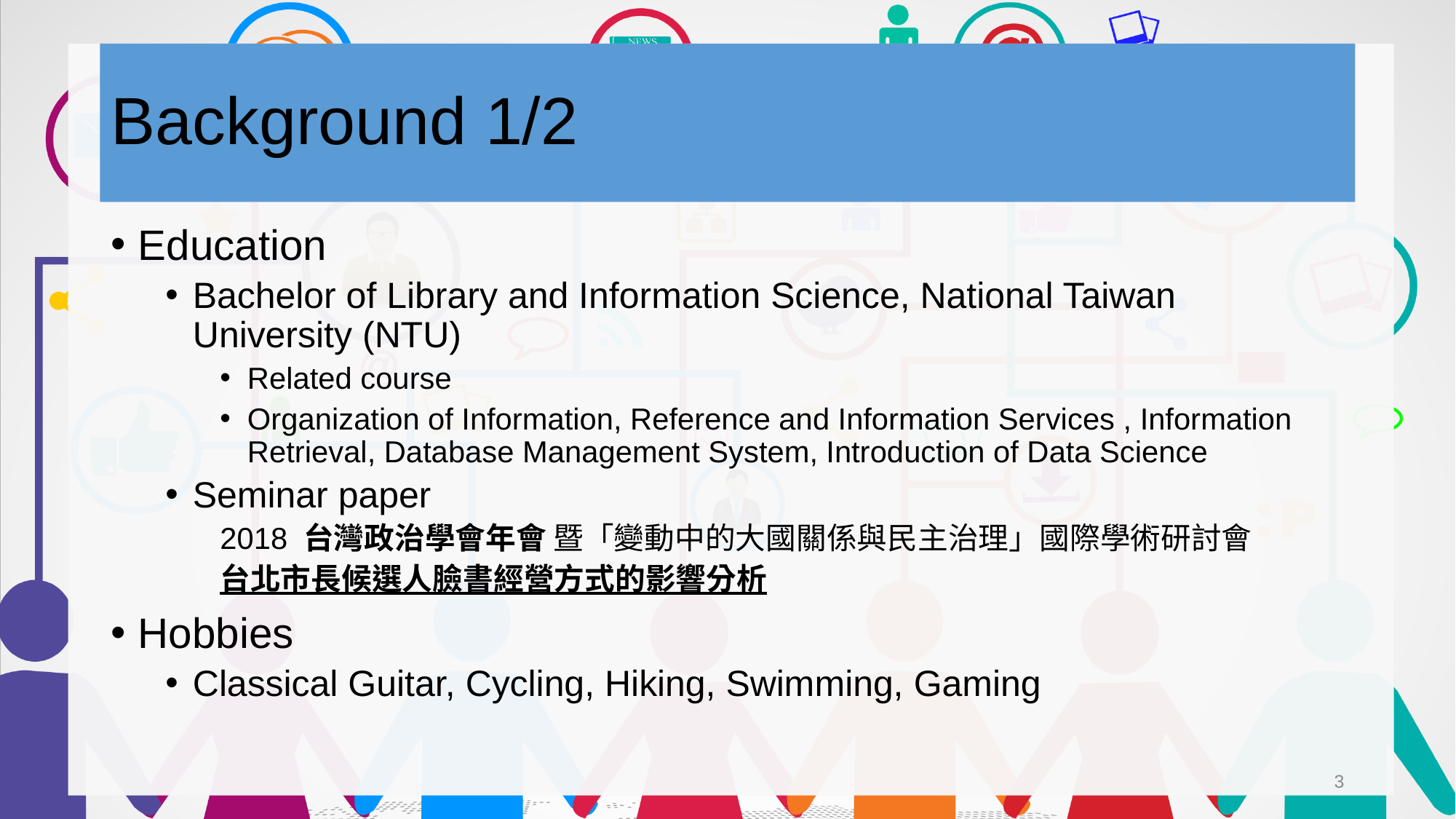

# Background 1/2
Education
Bachelor of Library and Information Science, National Taiwan University (NTU)
Related course
Organization of Information, Reference and Information Services , Information Retrieval, Database Management System, Introduction of Data Science
Seminar paper
2018 台灣政治學會年會 暨「變動中的大國關係與民主治理」國際學術研討會
台北市長候選人臉書經營方式的影響分析
Hobbies
Classical Guitar, Cycling, Hiking, Swimming, Gaming

3